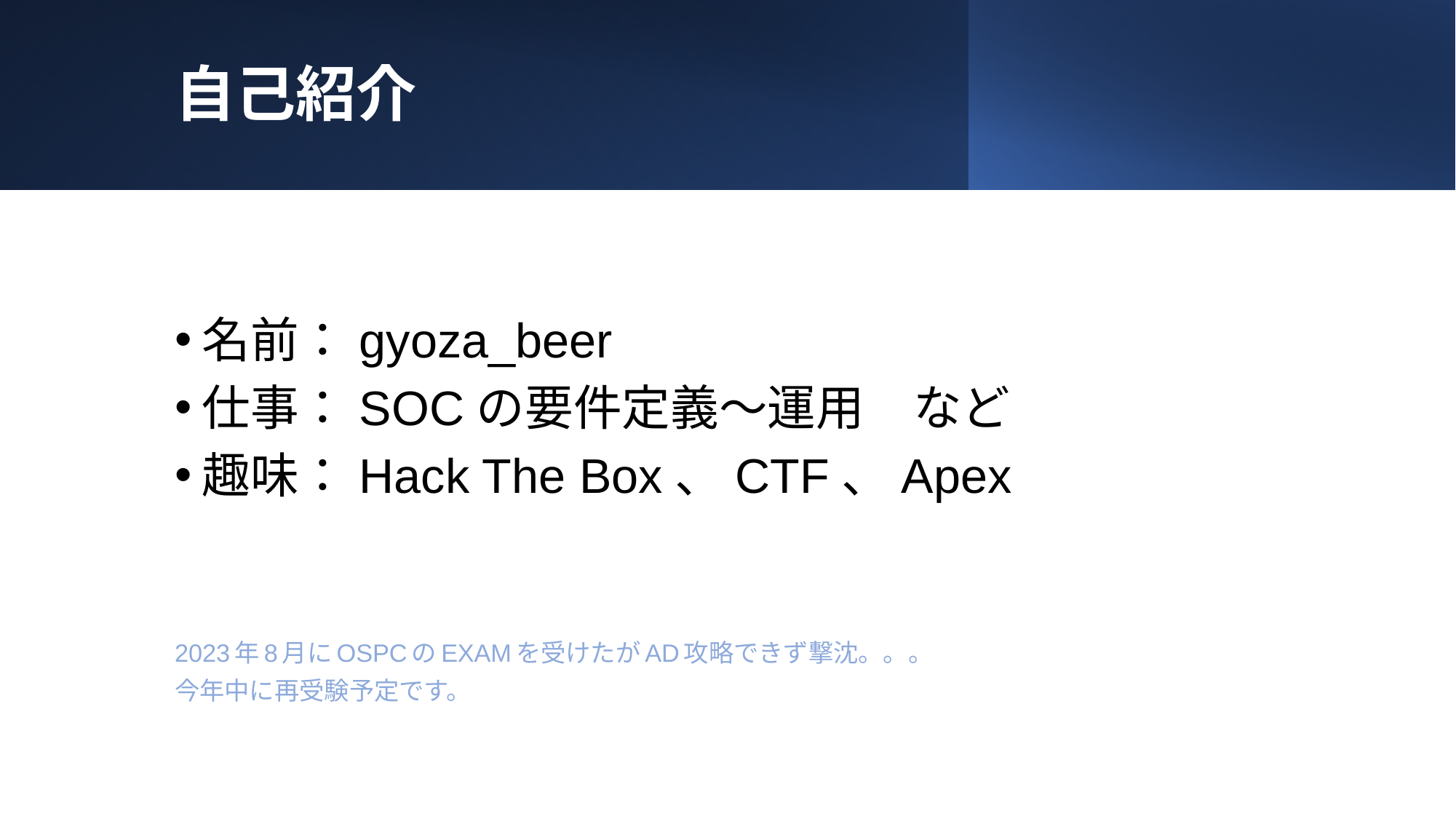

# 自己紹介
名前：gyoza_beer
仕事：SOCの要件定義～運用　など
趣味：Hack The Box、CTF、Apex
2023年8月にOSPCのEXAMを受けたがAD攻略できず撃沈。。。
今年中に再受験予定です。